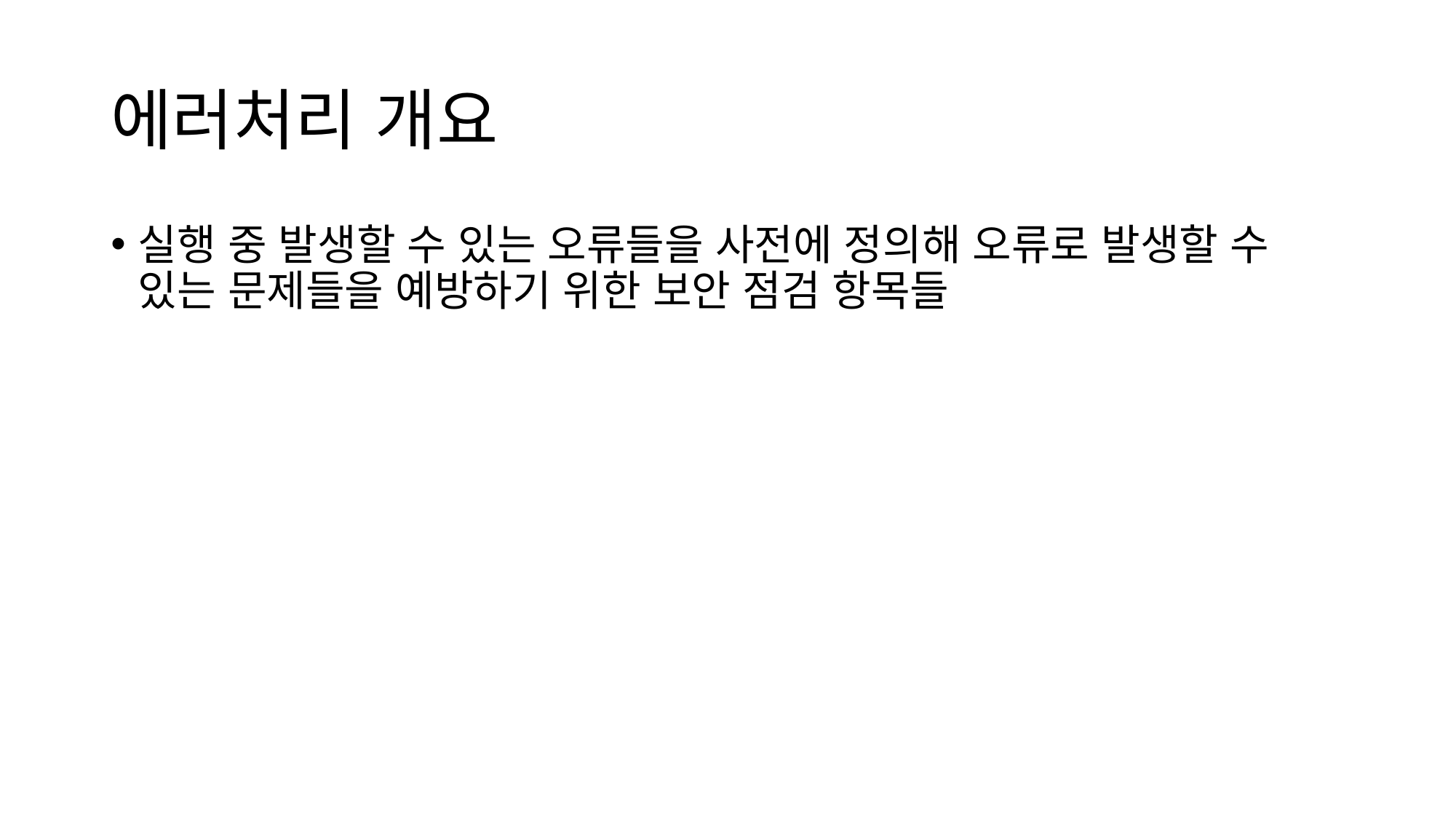

# 에러처리 개요
실행 중 발생할 수 있는 오류들을 사전에 정의해 오류로 발생할 수 있는 문제들을 예방하기 위한 보안 점검 항목들